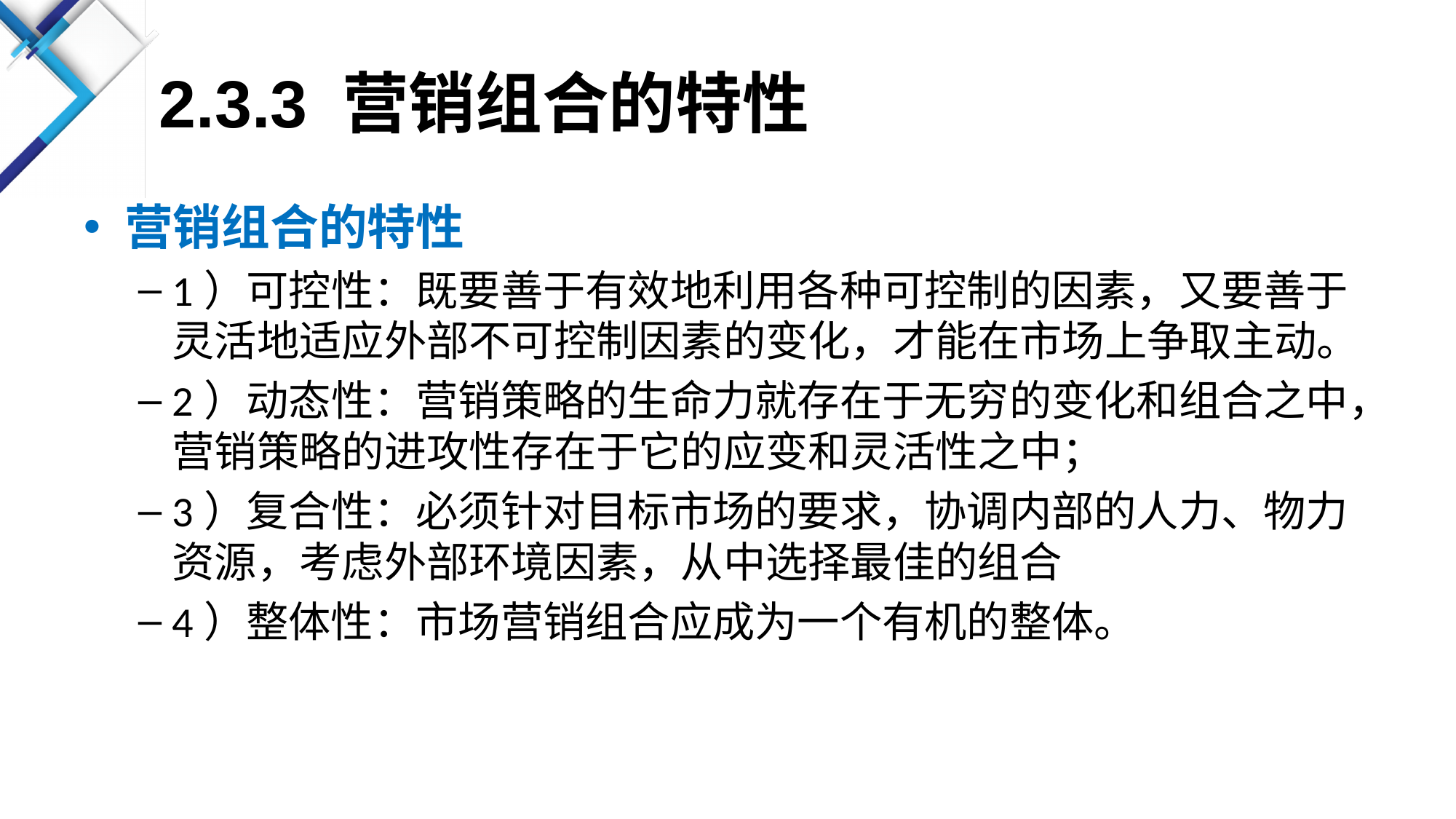

# 2.3.3 营销组合的特性
营销组合的特性
1）可控性：既要善于有效地利用各种可控制的因素，又要善于灵活地适应外部不可控制因素的变化，才能在市场上争取主动。
2）动态性：营销策略的生命力就存在于无穷的变化和组合之中，营销策略的进攻性存在于它的应变和灵活性之中；
3）复合性：必须针对目标市场的要求，协调内部的人力、物力资源，考虑外部环境因素，从中选择最佳的组合
4）整体性：市场营销组合应成为一个有机的整体。